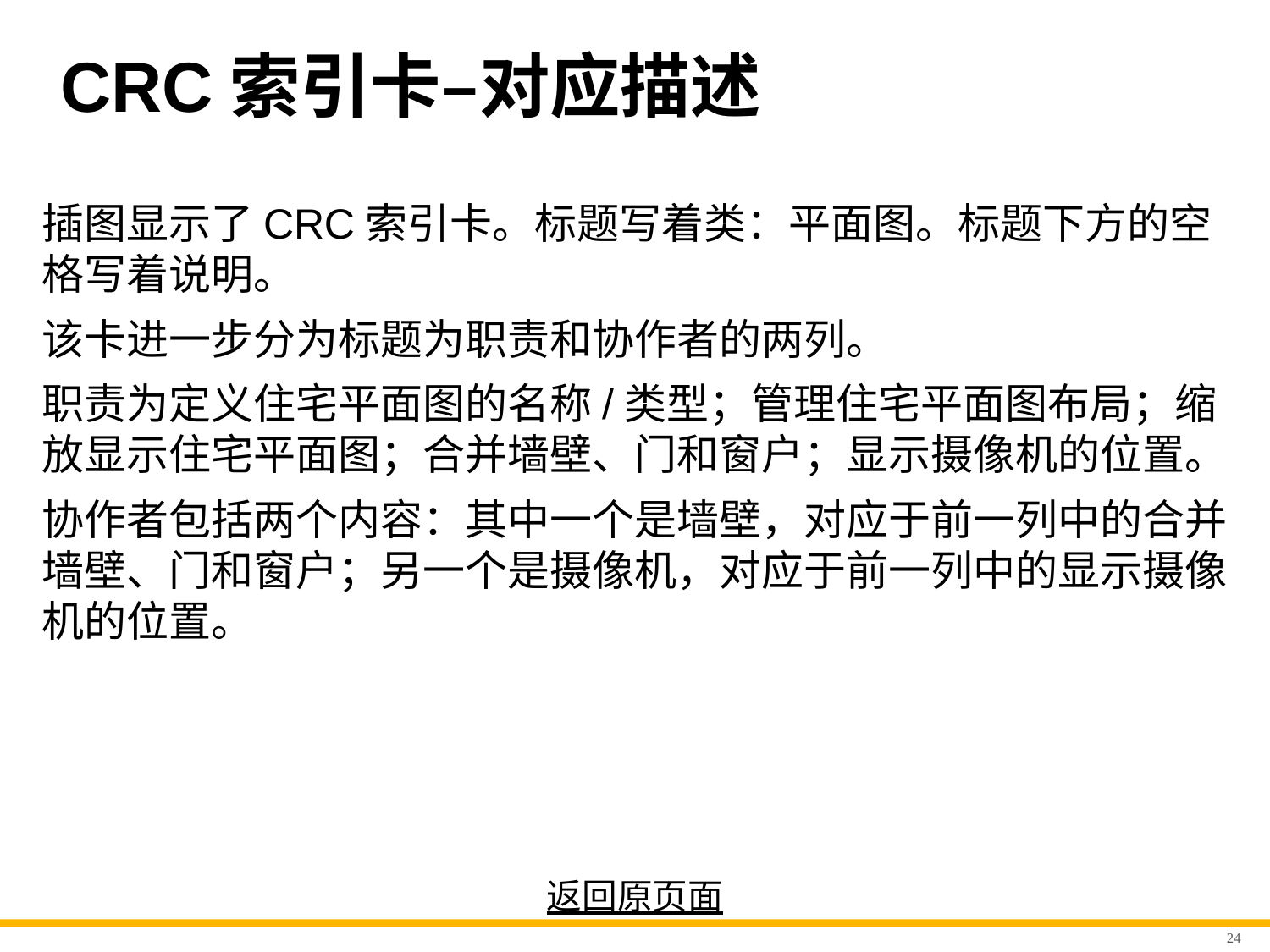

# CRC索引卡–对应描述
插图显示了CRC索引卡。标题写着类：平面图。标题下方的空格写着说明。
该卡进一步分为标题为职责和协作者的两列。
职责为定义住宅平面图的名称/类型；管理住宅平面图布局；缩放显示住宅平面图；合并墙壁、门和窗户；显示摄像机的位置。
协作者包括两个内容：其中一个是墙壁，对应于前一列中的合并墙壁、门和窗户；另一个是摄像机，对应于前一列中的显示摄像机的位置。
返回原页面
24